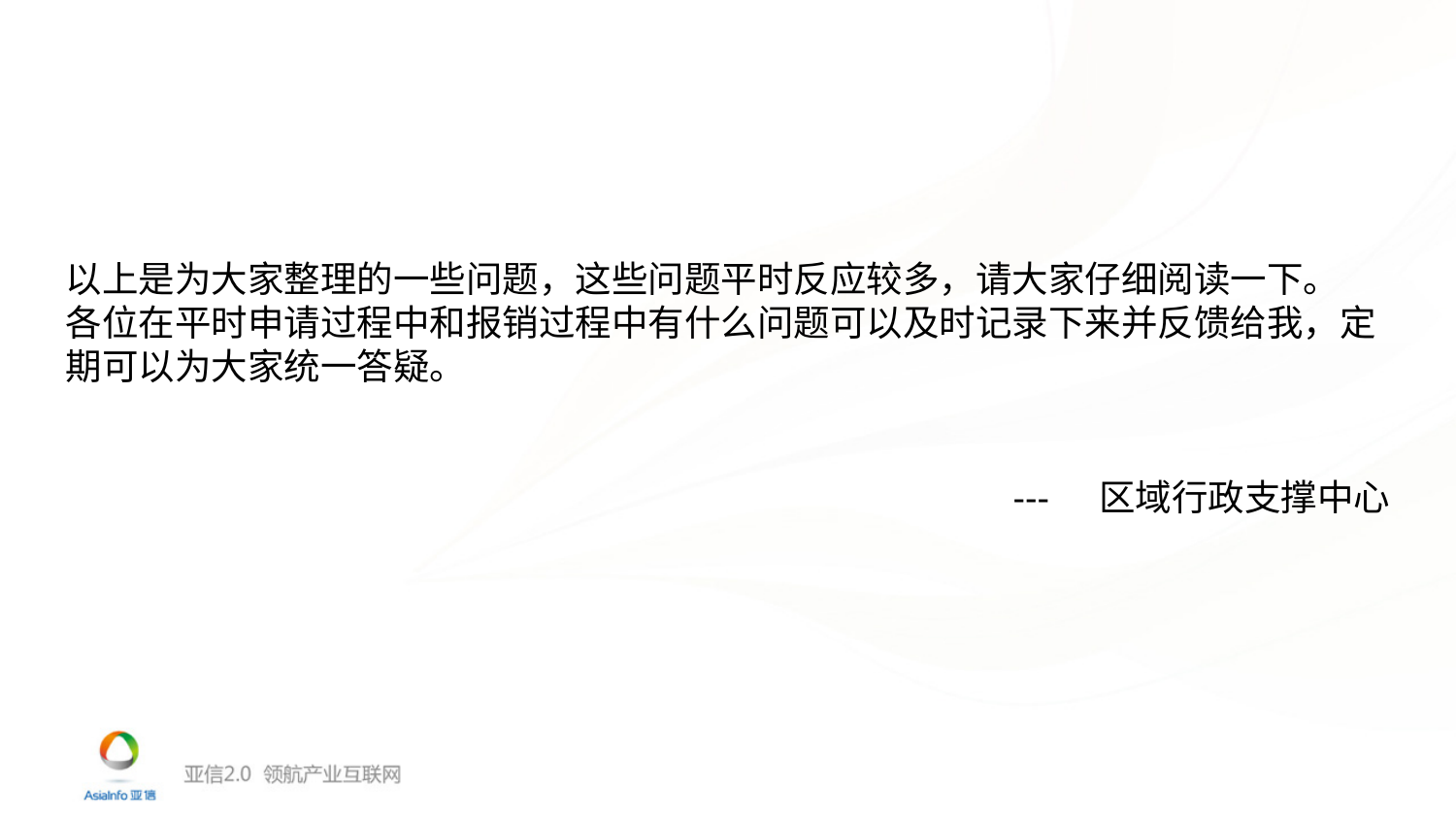

以上是为大家整理的一些问题，这些问题平时反应较多，请大家仔细阅读一下。
各位在平时申请过程中和报销过程中有什么问题可以及时记录下来并反馈给我，定期可以为大家统一答疑。

---    区域行政支撑中心